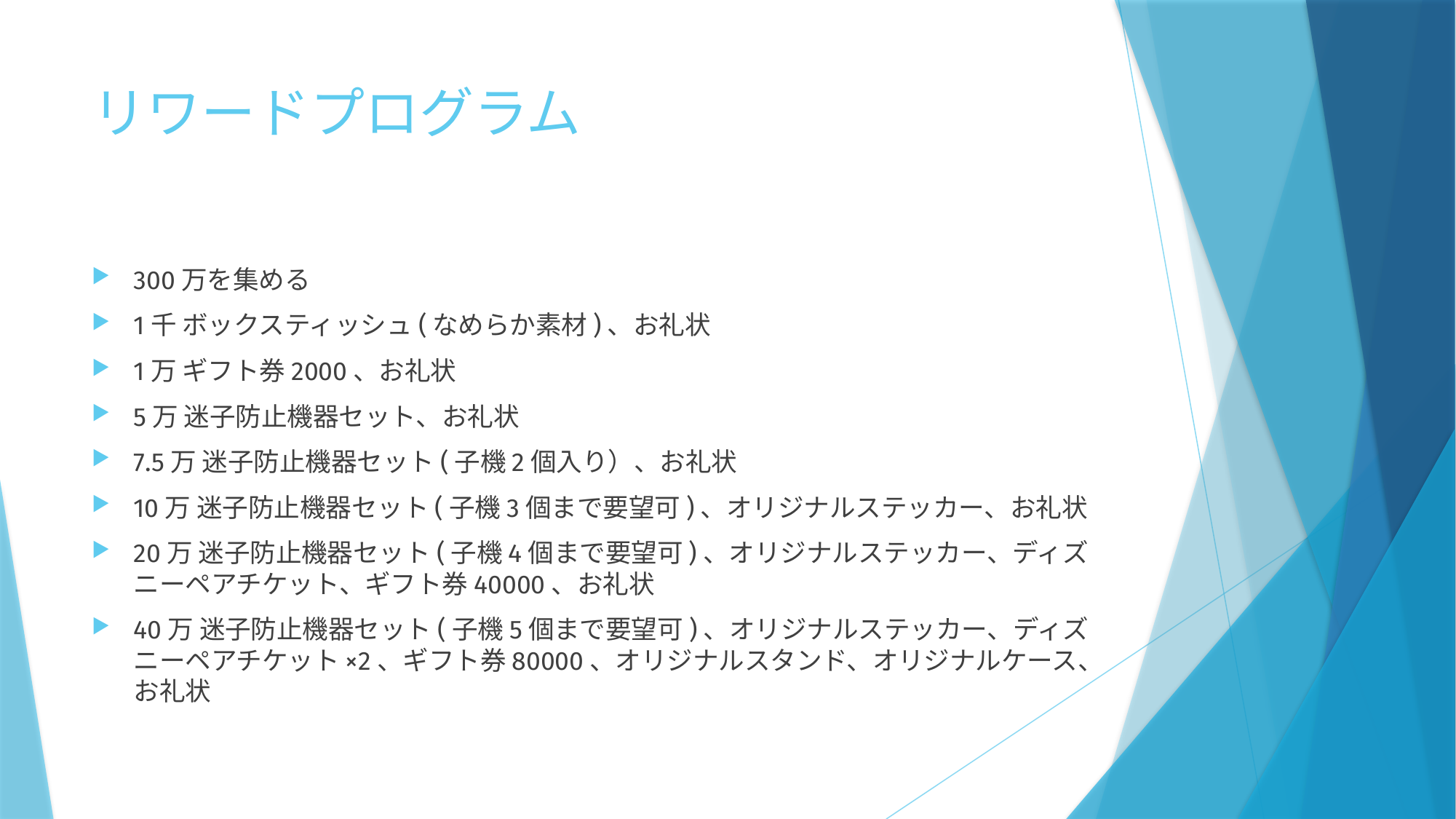

# リワードプログラム
300万を集める
1千 ボックスティッシュ(なめらか素材)、お礼状
1万 ギフト券2000、お礼状
5万 迷子防止機器セット、お礼状
7.5万 迷子防止機器セット(子機2個入り）、お礼状
10万 迷子防止機器セット(子機3個まで要望可)、オリジナルステッカー、お礼状
20万 迷子防止機器セット(子機4個まで要望可)、オリジナルステッカー、ディズニーペアチケット、ギフト券40000、お礼状
40万 迷子防止機器セット(子機5個まで要望可)、オリジナルステッカー、ディズニーペアチケット×2、ギフト券80000、オリジナルスタンド、オリジナルケース、お礼状